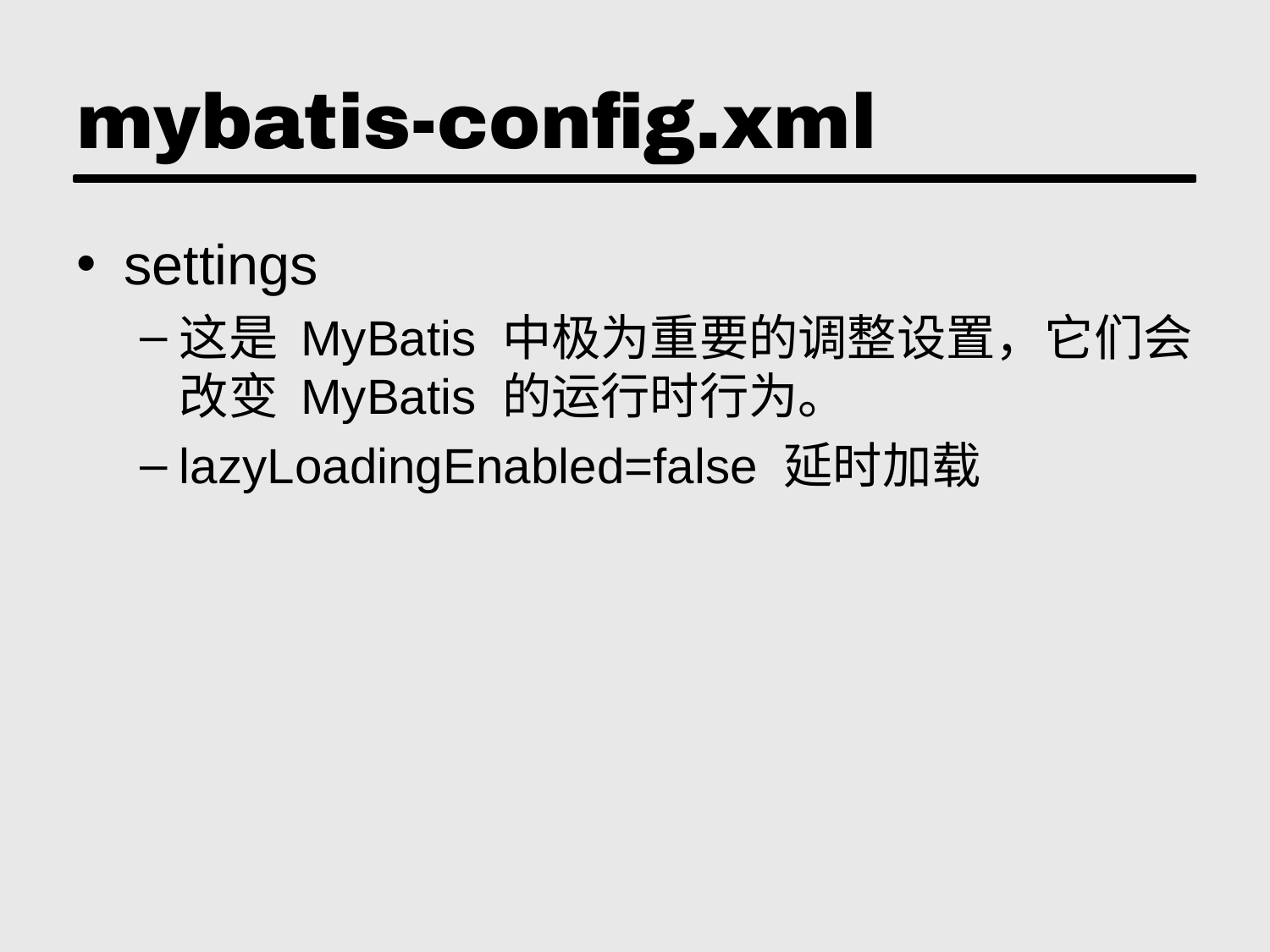

# mybatis-config.xml
settings
这是 MyBatis 中极为重要的调整设置，它们会改变 MyBatis 的运行时行为。
lazyLoadingEnabled=false 延时加载